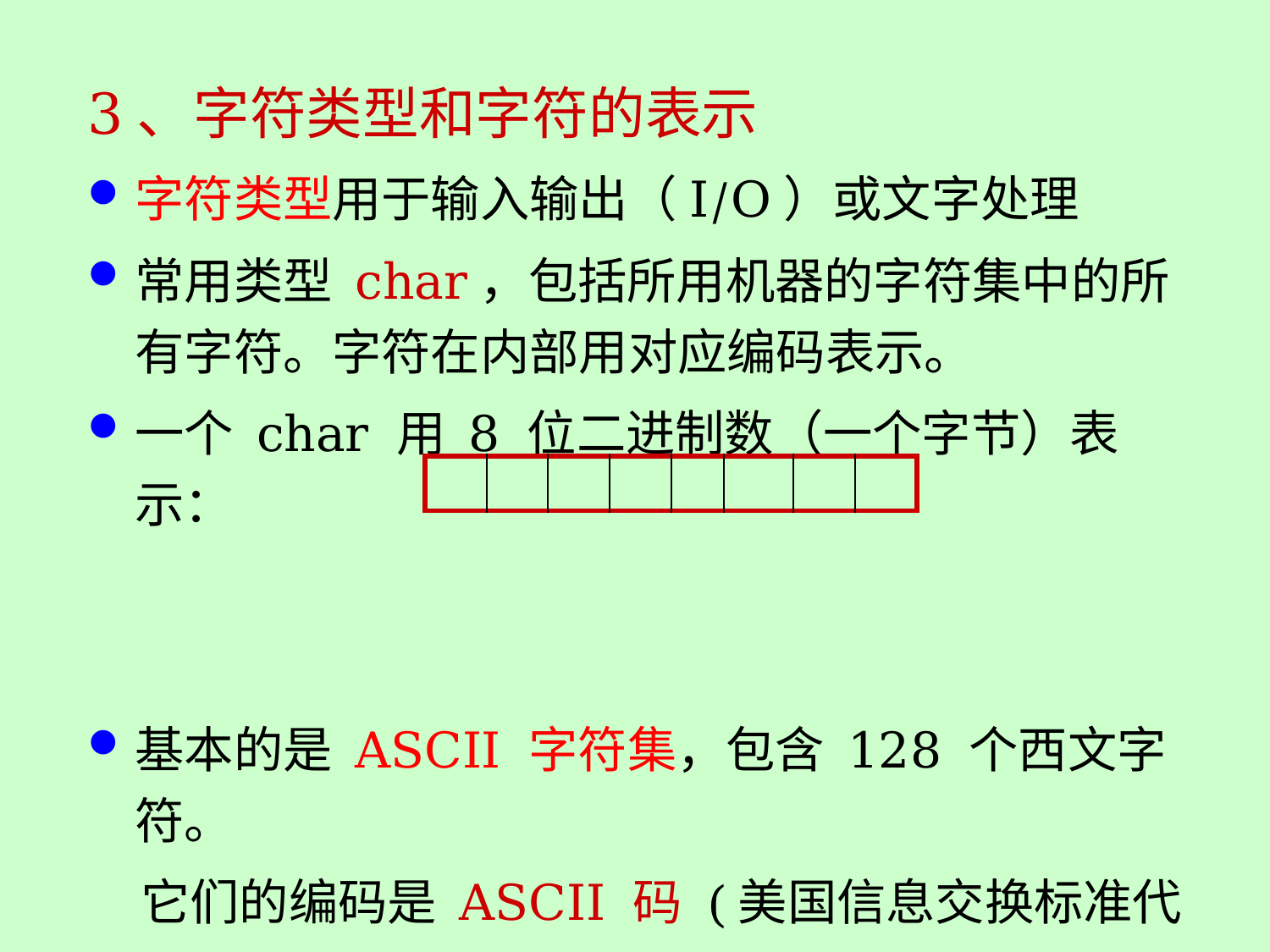

3、字符类型和字符的表示
字符类型用于输入输出（I/O）或文字处理
常用类型 char，包括所用机器的字符集中的所有字符。字符在内部用对应编码表示。
一个 char 用 8 位二进制数（一个字节）表示：

基本的是 ASCII 字符集，包含 128 个西文字符。
它们的编码是 ASCII 码 (美国信息交换标准代码)

|  |  |  |  |  |  |  |  |
| --- | --- | --- | --- | --- | --- | --- | --- |
16